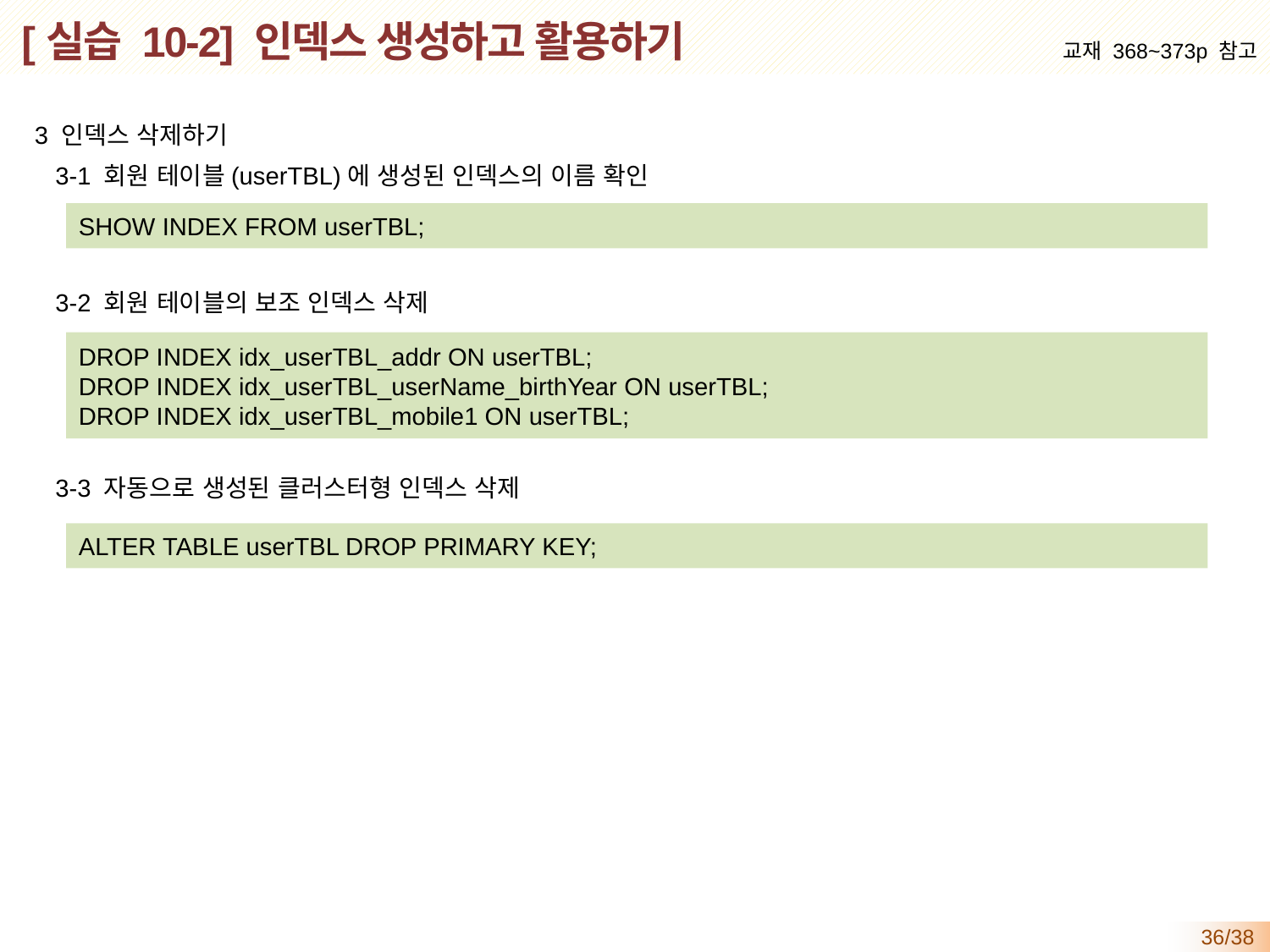

# [실습 10-2] 인덱스 생성하고 활용하기
교재 368~373p 참고
3 인덱스 삭제하기
   3-1 회원 테이블(userTBL)에 생성된 인덱스의 이름 확인

   3-2 회원 테이블의 보조 인덱스 삭제

   3-3 자동으로 생성된 클러스터형 인덱스 삭제

SHOW INDEX FROM userTBL;
DROP INDEX idx_userTBL_addr ON userTBL;
DROP INDEX idx_userTBL_userName_birthYear ON userTBL;
DROP INDEX idx_userTBL_mobile1 ON userTBL;
ALTER TABLE userTBL DROP PRIMARY KEY;